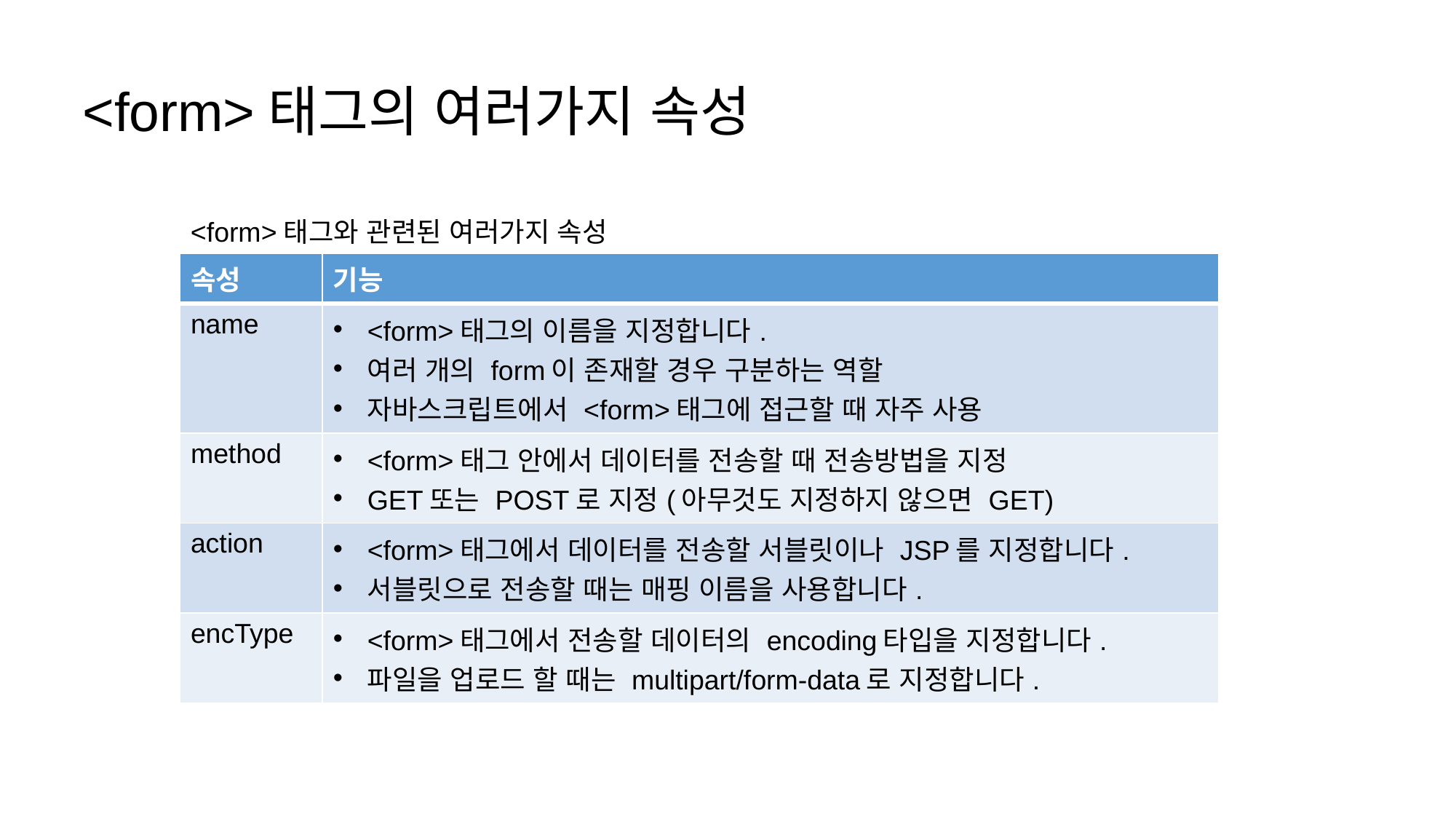

<form>태그의 여러가지 속성
<form>태그와 관련된 여러가지 속성
| 속성 | 기능 |
| --- | --- |
| name | <form>태그의 이름을 지정합니다. 여러 개의 form이 존재할 경우 구분하는 역할 자바스크립트에서 <form>태그에 접근할 때 자주 사용 |
| method | <form>태그 안에서 데이터를 전송할 때 전송방법을 지정 GET또는 POST로 지정(아무것도 지정하지 않으면 GET) |
| action | <form>태그에서 데이터를 전송할 서블릿이나 JSP를 지정합니다. 서블릿으로 전송할 때는 매핑 이름을 사용합니다. |
| encType | <form>태그에서 전송할 데이터의 encoding타입을 지정합니다. 파일을 업로드 할 때는 multipart/form-data로 지정합니다. |